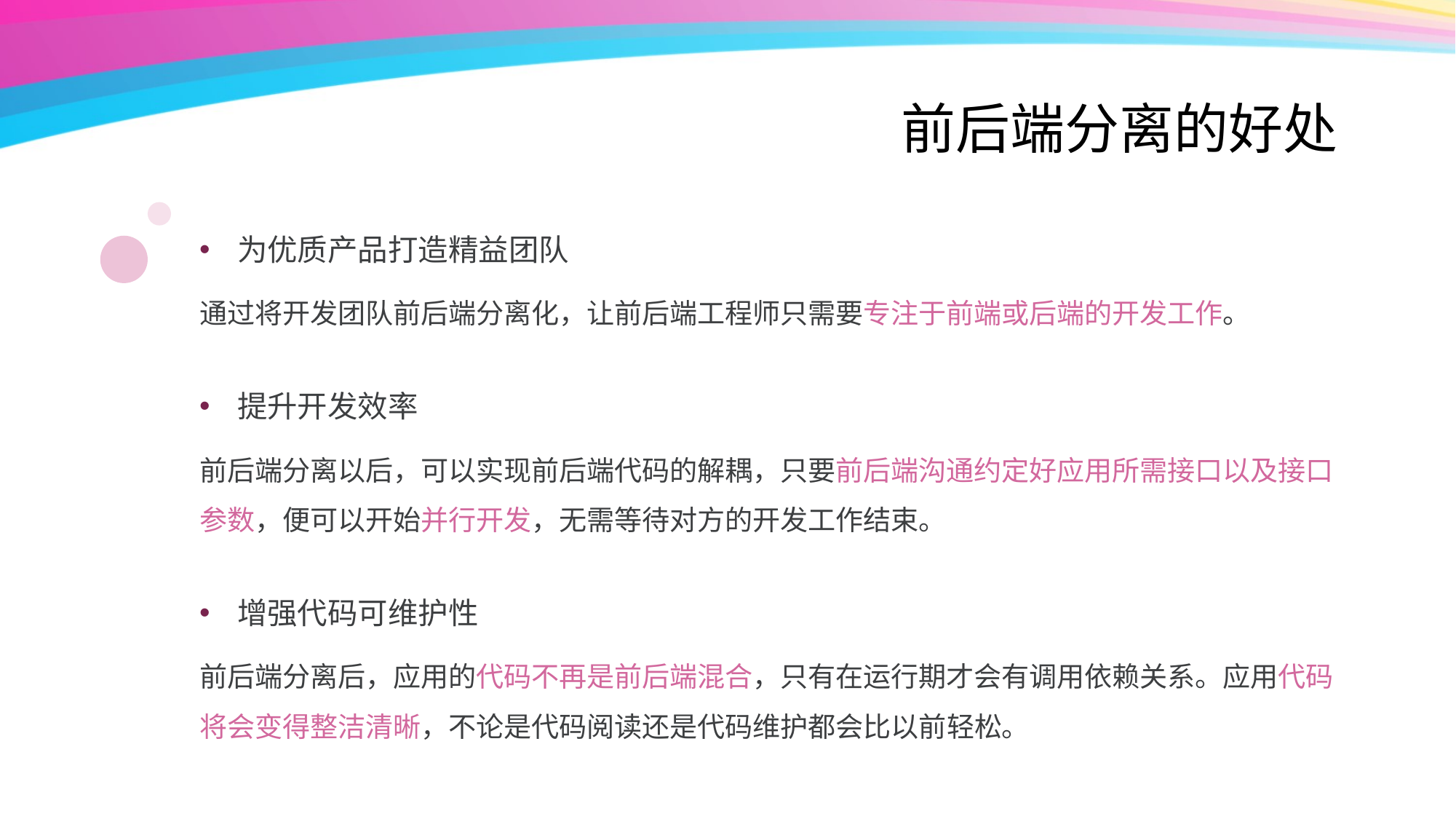

# 前后端分离的好处

为优质产品打造精益团队
通过将开发团队前后端分离化，让前后端工程师只需要专注于前端或后端的开发工作。

提升开发效率
前后端分离以后，可以实现前后端代码的解耦，只要前后端沟通约定好应用所需接口以及接口参数，便可以开始并行开发，无需等待对方的开发工作结束。

增强代码可维护性
前后端分离后，应用的代码不再是前后端混合，只有在运行期才会有调用依赖关系。应用代码将会变得整洁清晰，不论是代码阅读还是代码维护都会比以前轻松。